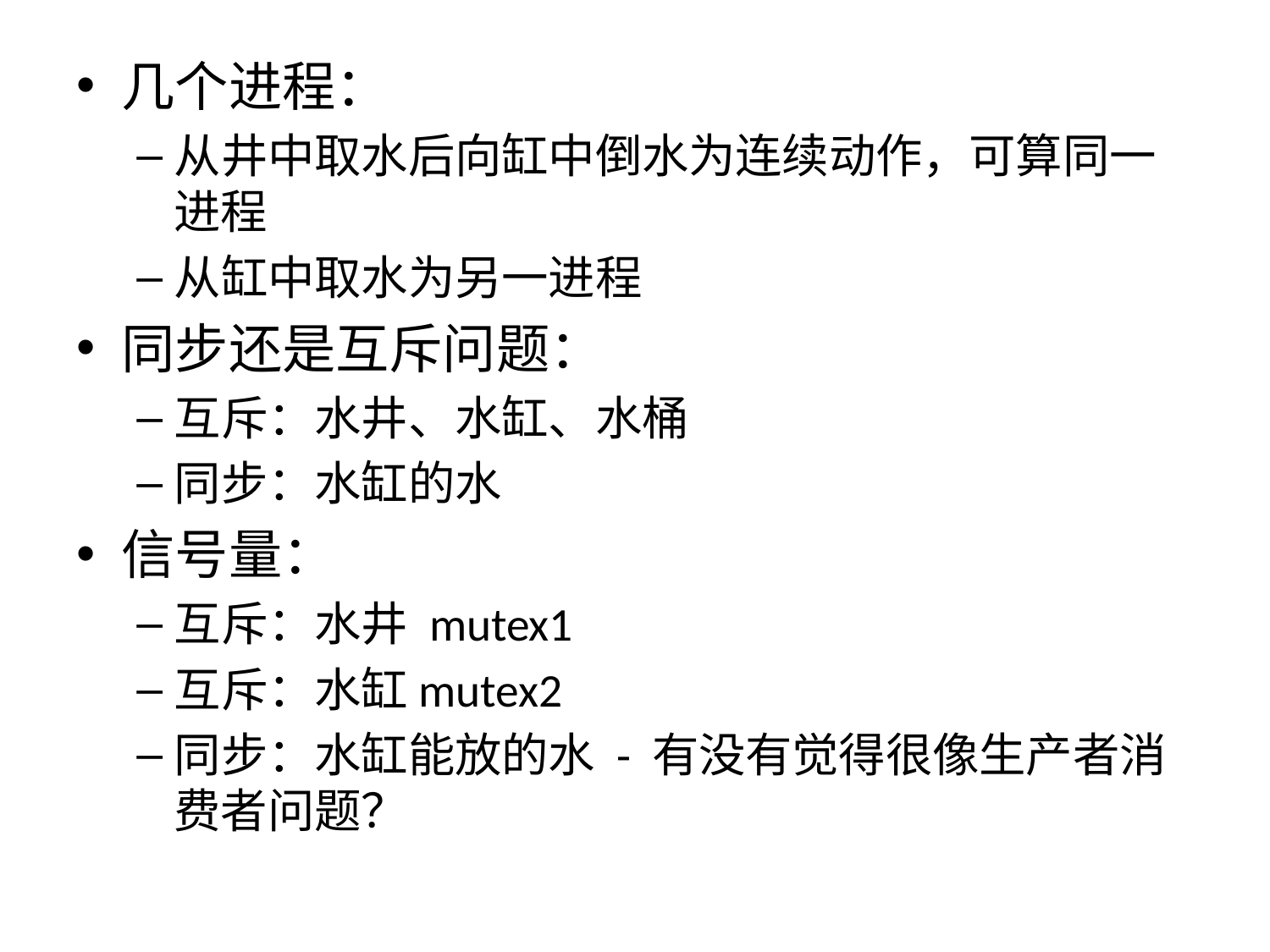

几个进程：
从井中取水后向缸中倒水为连续动作，可算同一进程
从缸中取水为另一进程
同步还是互斥问题：
互斥：水井、水缸、水桶
同步：水缸的水
信号量：
互斥：水井 mutex1
互斥：水缸mutex2
同步：水缸能放的水 - 有没有觉得很像生产者消费者问题？